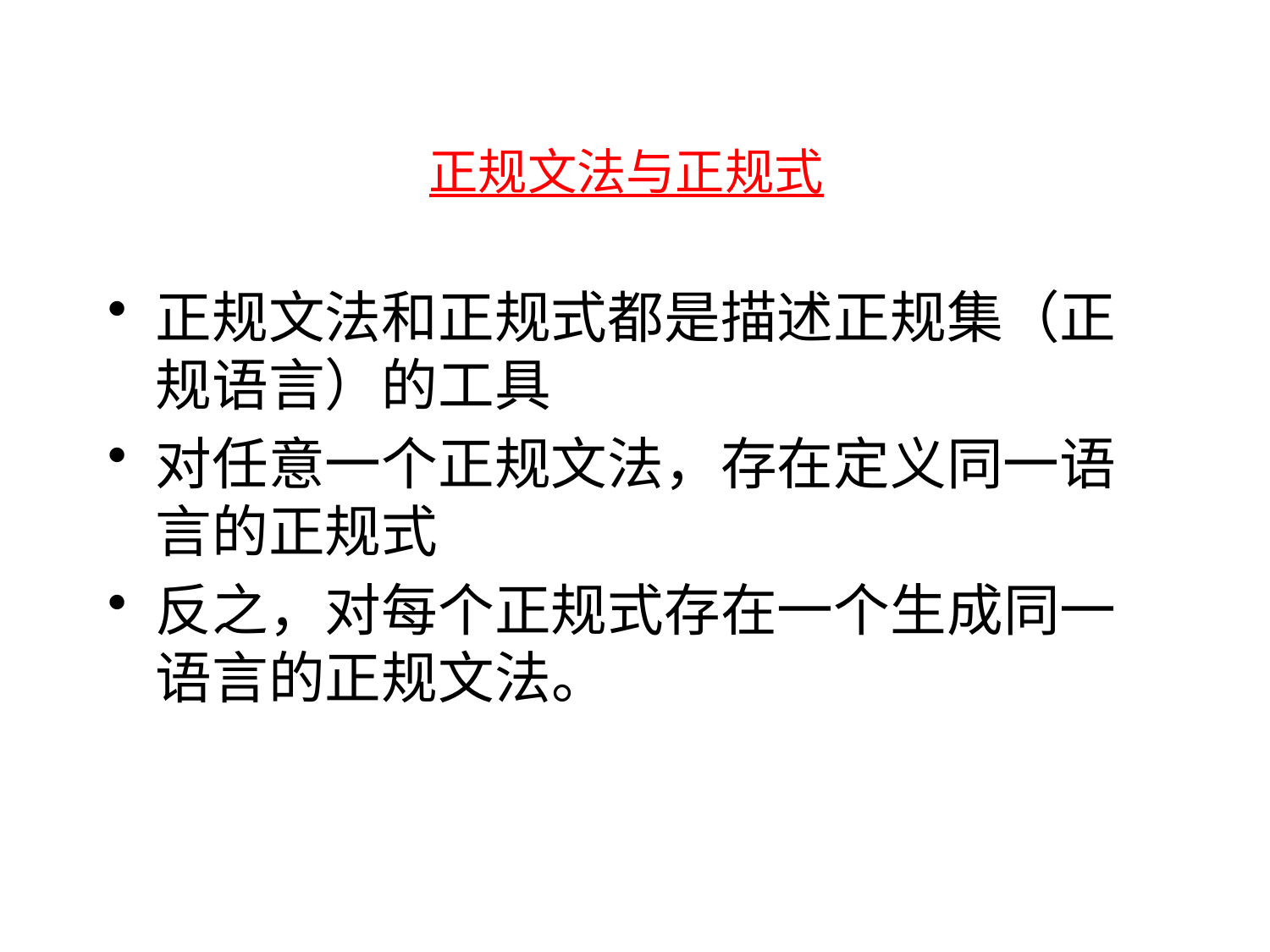

正规文法与正规式
正规文法和正规式都是描述正规集（正规语言）的工具
对任意一个正规文法，存在定义同一语言的正规式
反之，对每个正规式存在一个生成同一语言的正规文法。